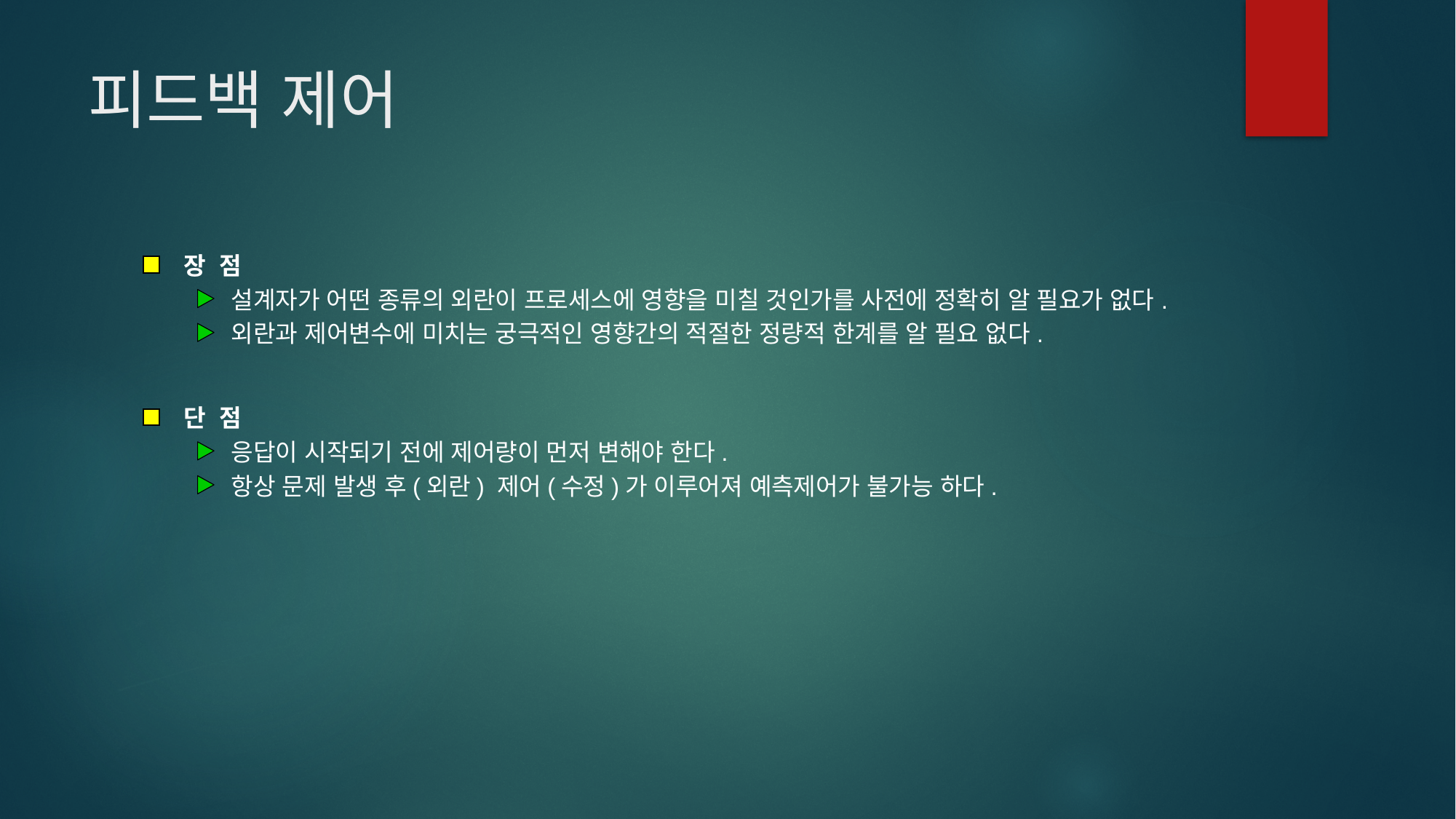

# 피드백 제어
장  점
설계자가 어떤 종류의 외란이 프로세스에 영향을 미칠 것인가를 사전에 정확히 알 필요가 없다.
외란과 제어변수에 미치는 궁극적인 영향간의 적절한 정량적 한계를 알 필요 없다.

단  점
응답이 시작되기 전에 제어량이 먼저 변해야 한다.
항상 문제 발생 후(외란) 제어(수정)가 이루어져 예측제어가 불가능 하다.